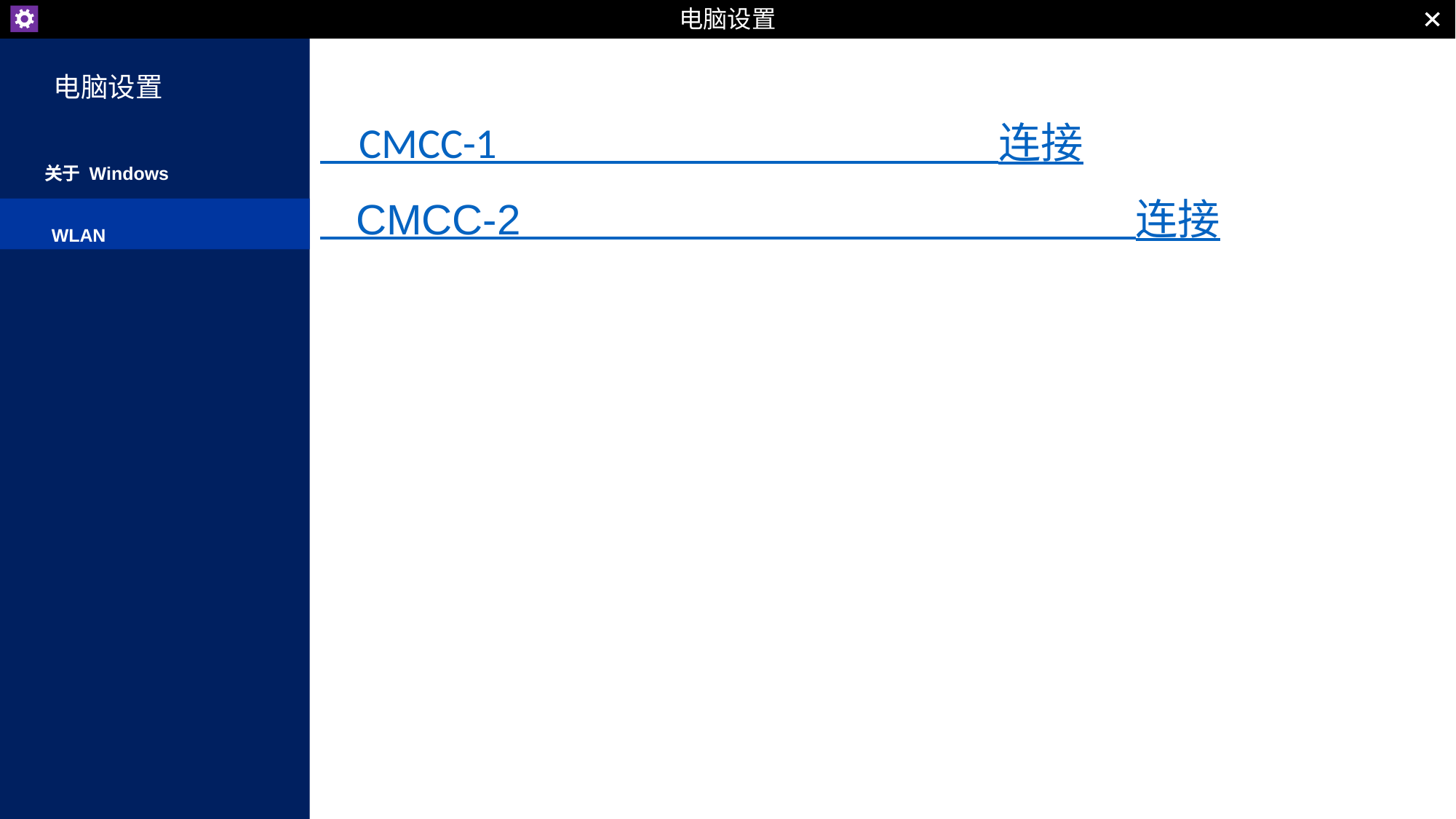

电脑设置

电脑设置
    CMCC-1                                                    连接
       关于 Windows
   CMCC-2                                                    连接
        WLAN